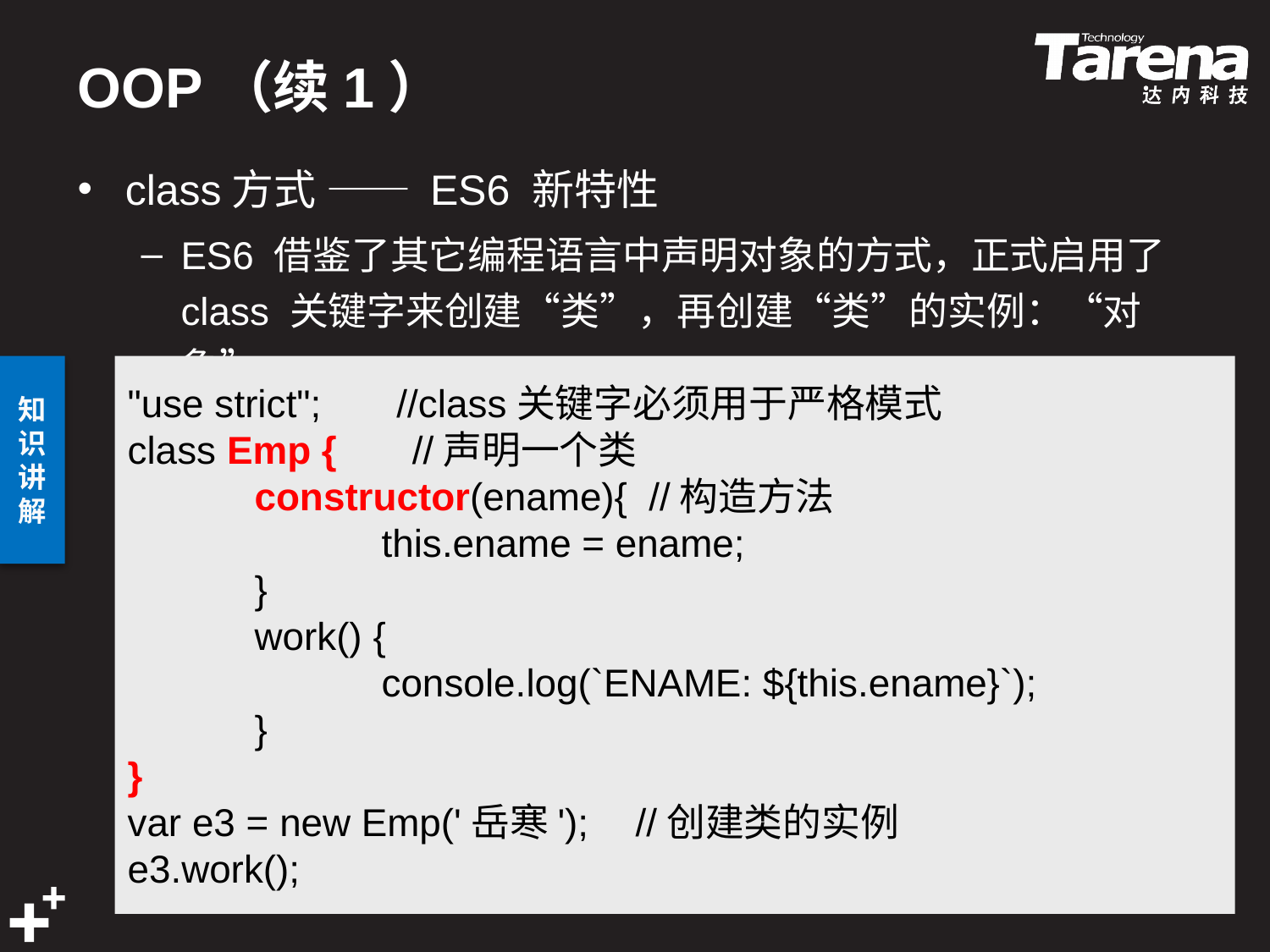

# OOP（续1）
class方式 —— ES6 新特性
ES6 借鉴了其它编程语言中声明对象的方式，正式启用了 class 关键字来创建“类”，再创建“类”的实例：“对象”
"use strict";       //class关键字必须用于严格模式
class Emp {       //声明一个类
     	constructor(ename){  //构造方法
         		this.ename = ename;
	}
	work() {
		console.log(`ENAME: ${this.ename}`);
	}
}
var e3 = new Emp('岳寒');  	//创建类的实例
e3.work();